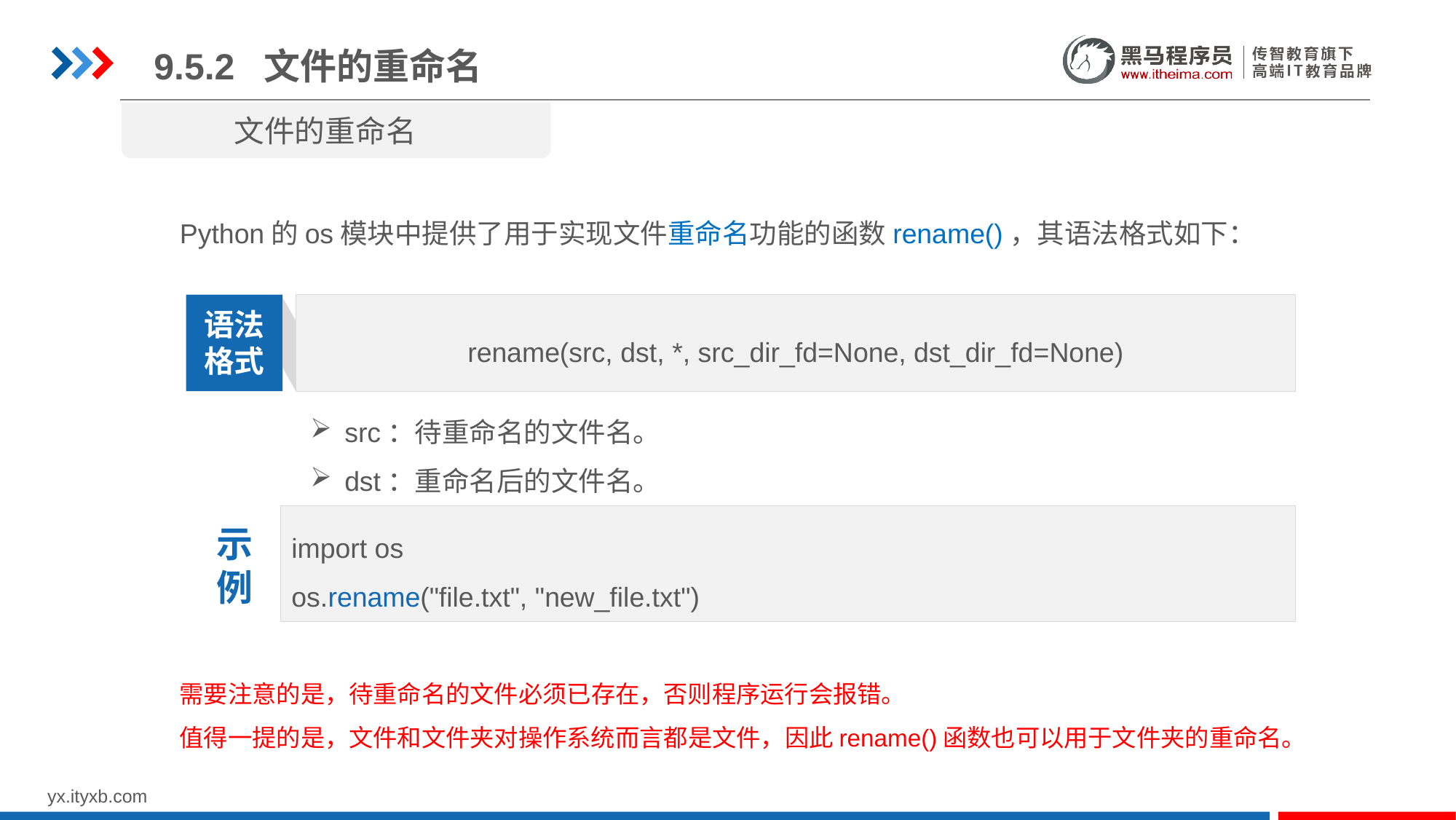

9.5.2  文件的重命名

文件的重命名
Python的os模块中提供了用于实现文件重命名功能的函数rename()，其语法格式如下：

rename(src, dst, *, src_dir_fd=None, dst_dir_fd=None)

语法
格式
src：待重命名的文件名。
dst：重命名后的文件名。
import os
os.rename("file.txt", "new_file.txt")
示
例
需要注意的是，待重命名的文件必须已存在，否则程序运行会报错。
值得一提的是，文件和文件夹对操作系统而言都是文件，因此rename()函数也可以用于文件夹的重命名。